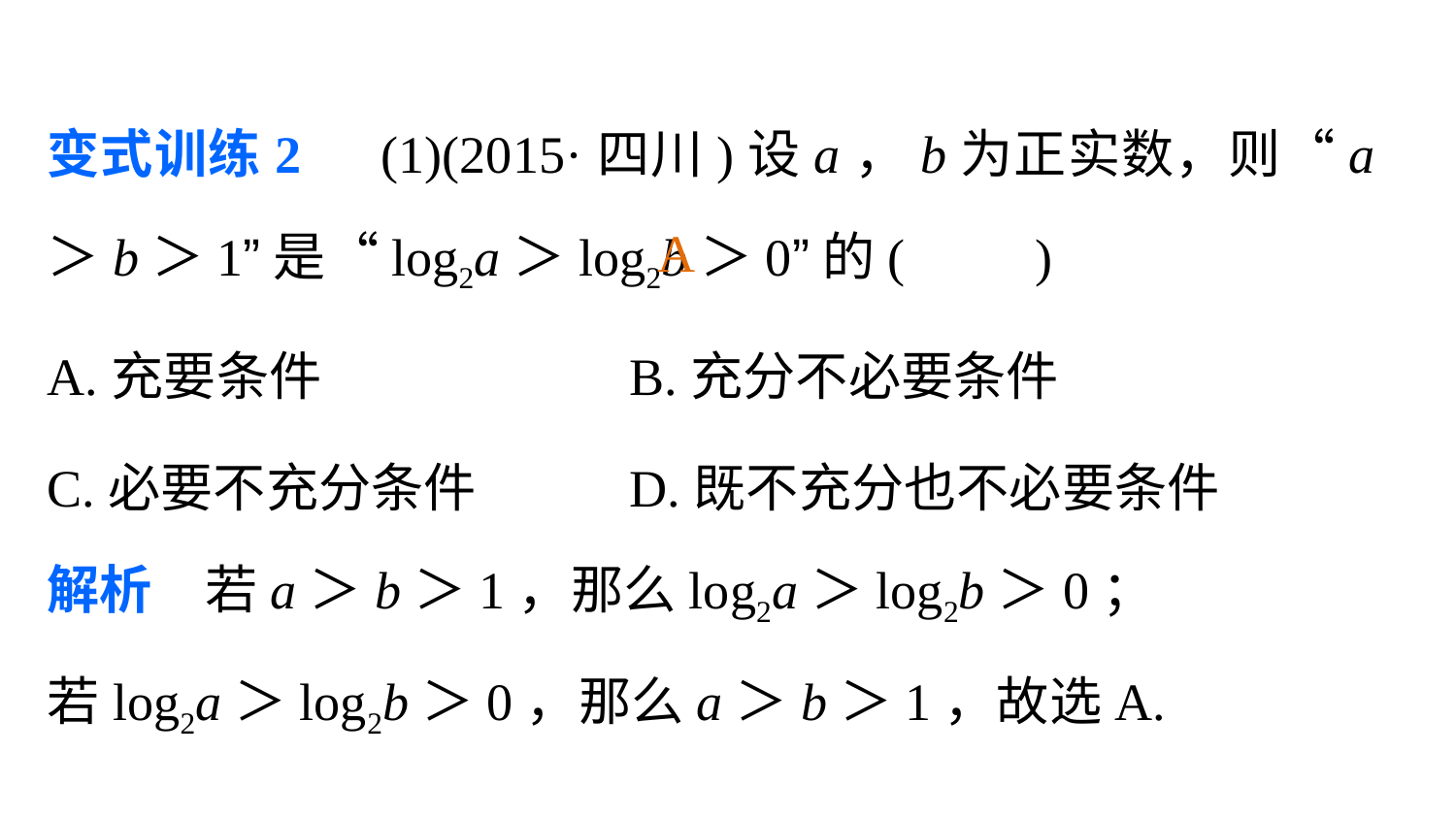

变式训练2　(1)(2015·四川)设a，b为正实数，则“a＞b＞1”是“log2a＞log2b＞0”的(　　)
A.充要条件  			B.充分不必要条件
C.必要不充分条件  	D.既不充分也不必要条件
解析　若a＞b＞1，那么log2a＞log2b＞0；
若log2a＞log2b＞0，那么a＞b＞1，故选A.
A